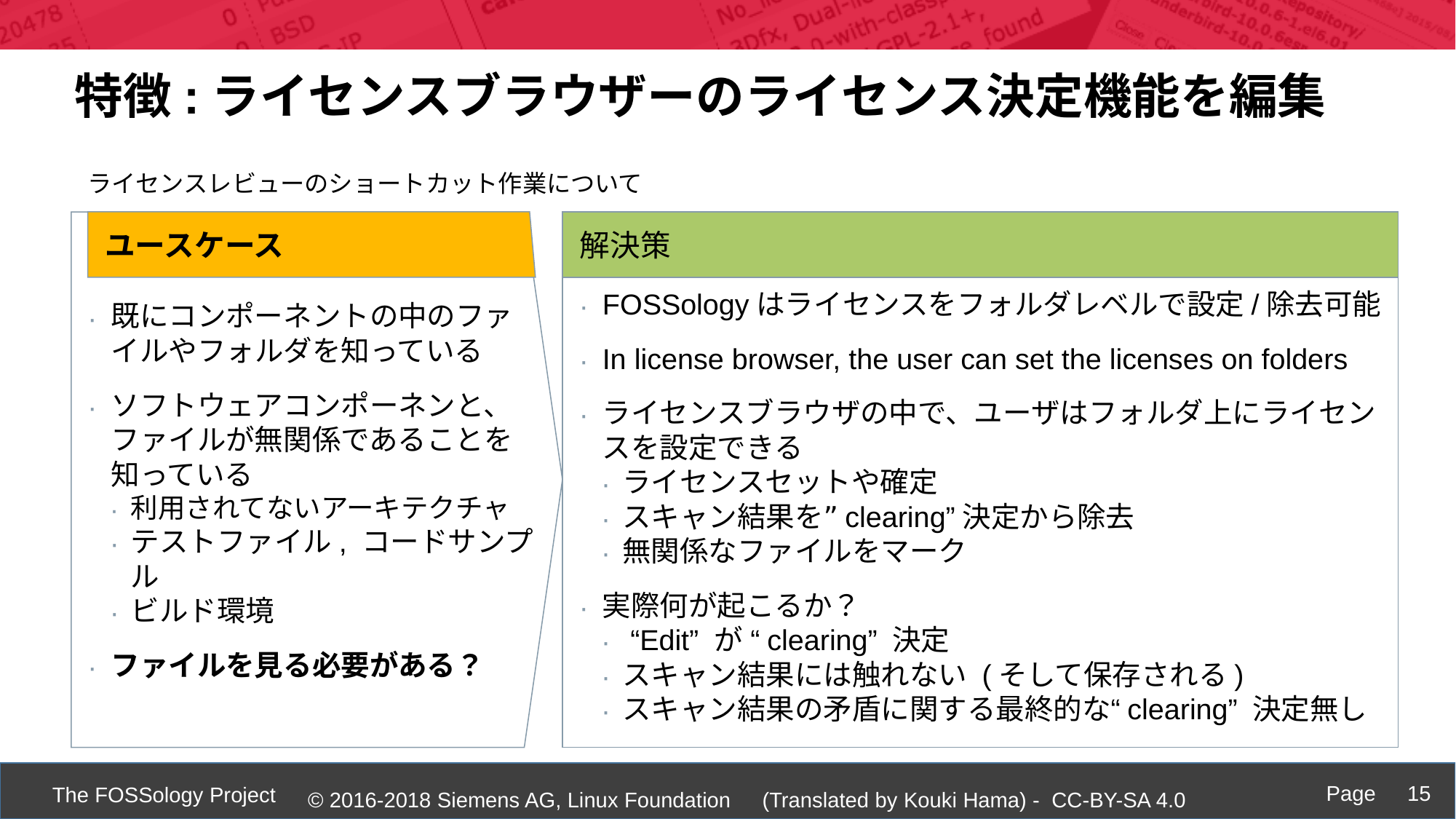

特徴:ライセンスブラウザーのライセンス決定機能を編集
ライセンスレビューのショートカット作業について
ユースケース
解決策

既にコンポーネントの中のファイルやフォルダを知っている
ソフトウェアコンポーネンと、ファイルが無関係であることを
知っている
利用されてないアーキテクチャ
テストファイル, コードサンプル
ビルド環境
ファイルを見る必要がある？

FOSSologyはライセンスをフォルダレベルで設定/除去可能
In license browser, the user can set the licenses on folders
ライセンスブラウザの中で、ユーザはフォルダ上にライセンスを設定できる
ライセンスセットや確定
スキャン結果を”clearing”決定から除去
無関係なファイルをマーク
実際何が起こるか？
 “Edit” が “clearing” 決定
スキャン結果には触れない (そして保存される)
スキャン結果の矛盾に関する最終的な“clearing” 決定無し